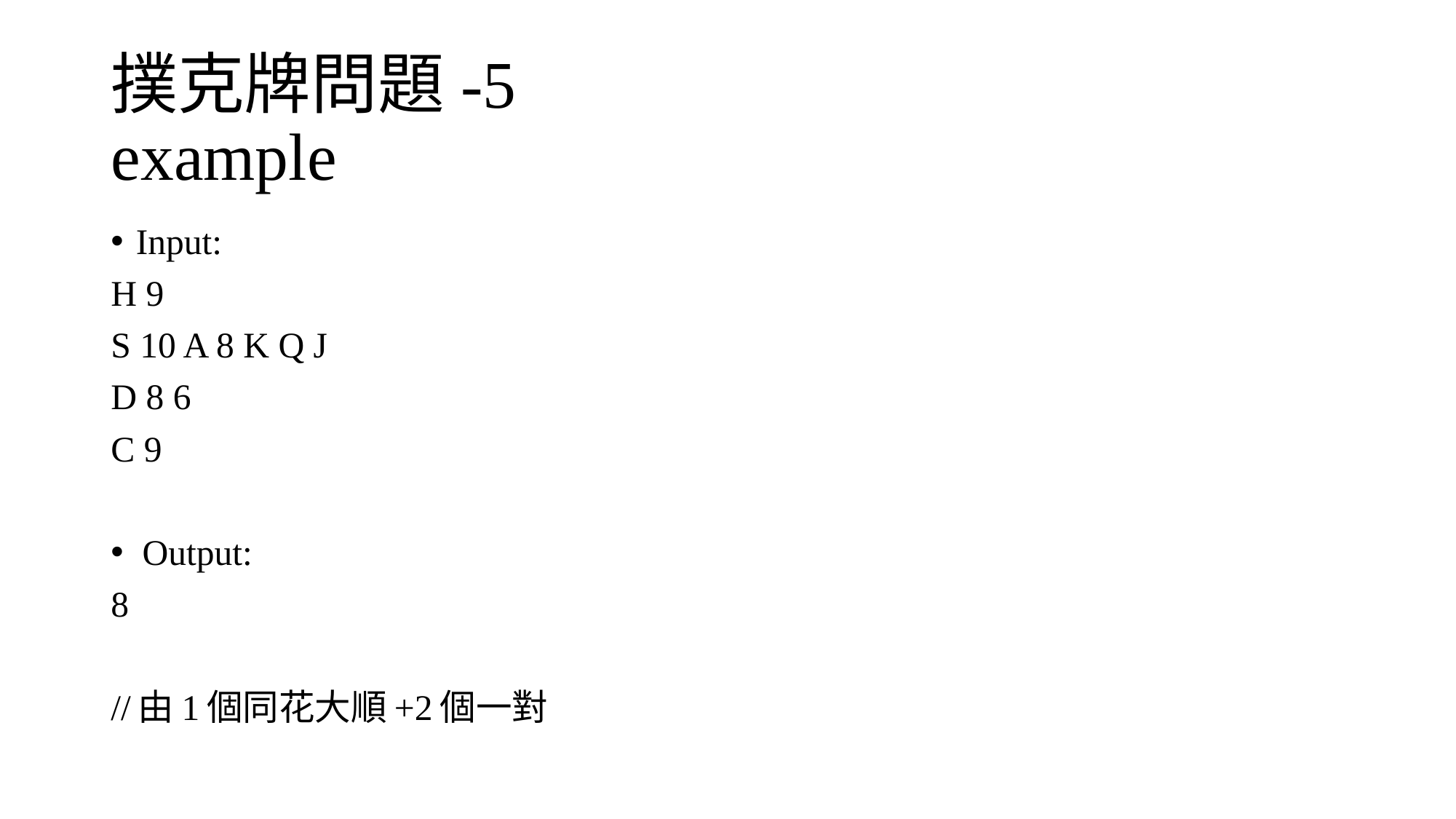

# 撲克牌問題-5 example
Input:
H 9
S 10 A 8 K Q J
D 8 6
C 9

Output:
8

//由1個同花大順+2個一對